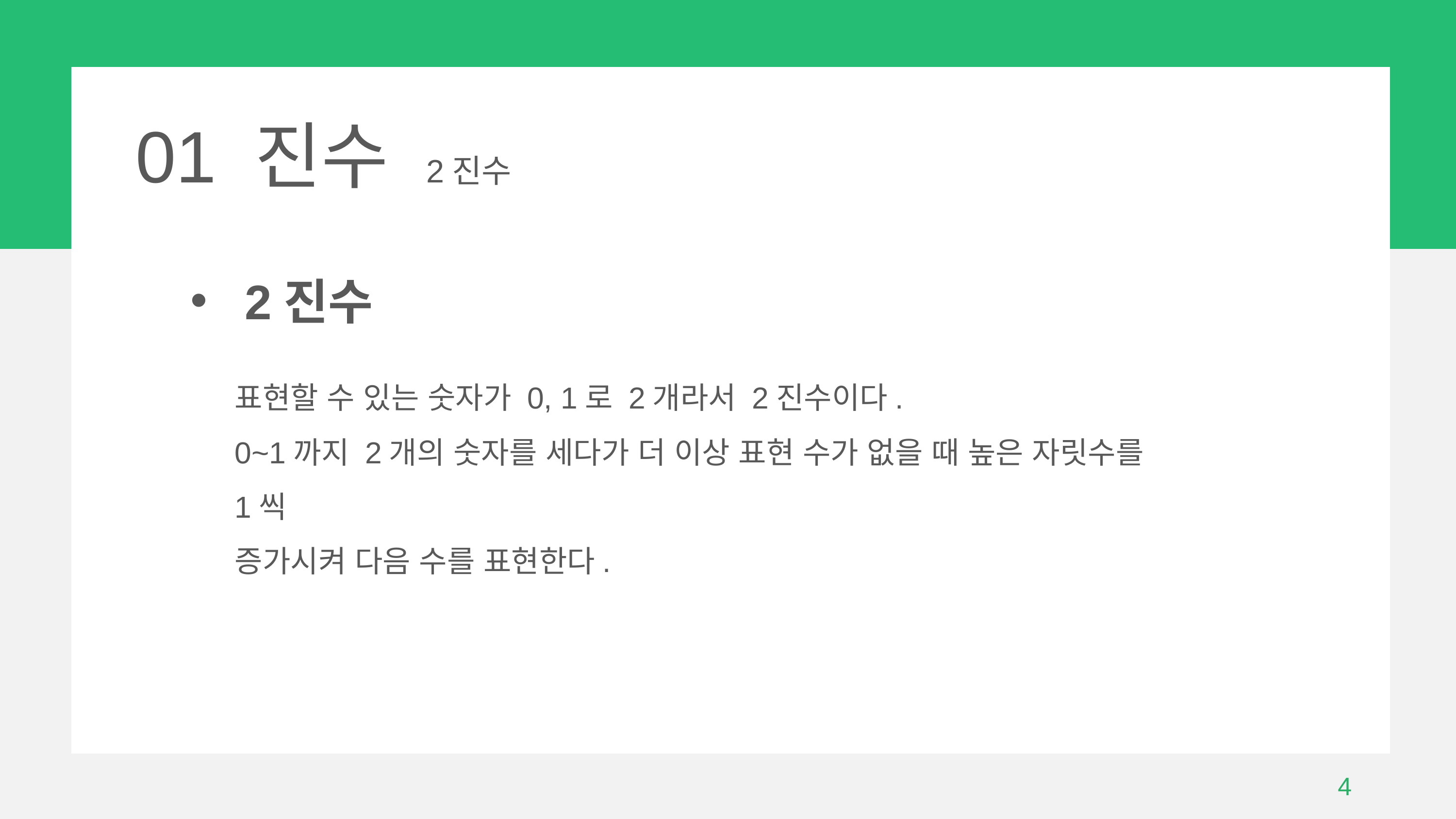

01 진수 2진수
2진수
표현할 수 있는 숫자가 0, 1로 2개라서 2진수이다.
0~1까지 2개의 숫자를 세다가 더 이상 표현 수가 없을 때 높은 자릿수를 1씩
증가시켜 다음 수를 표현한다.
4